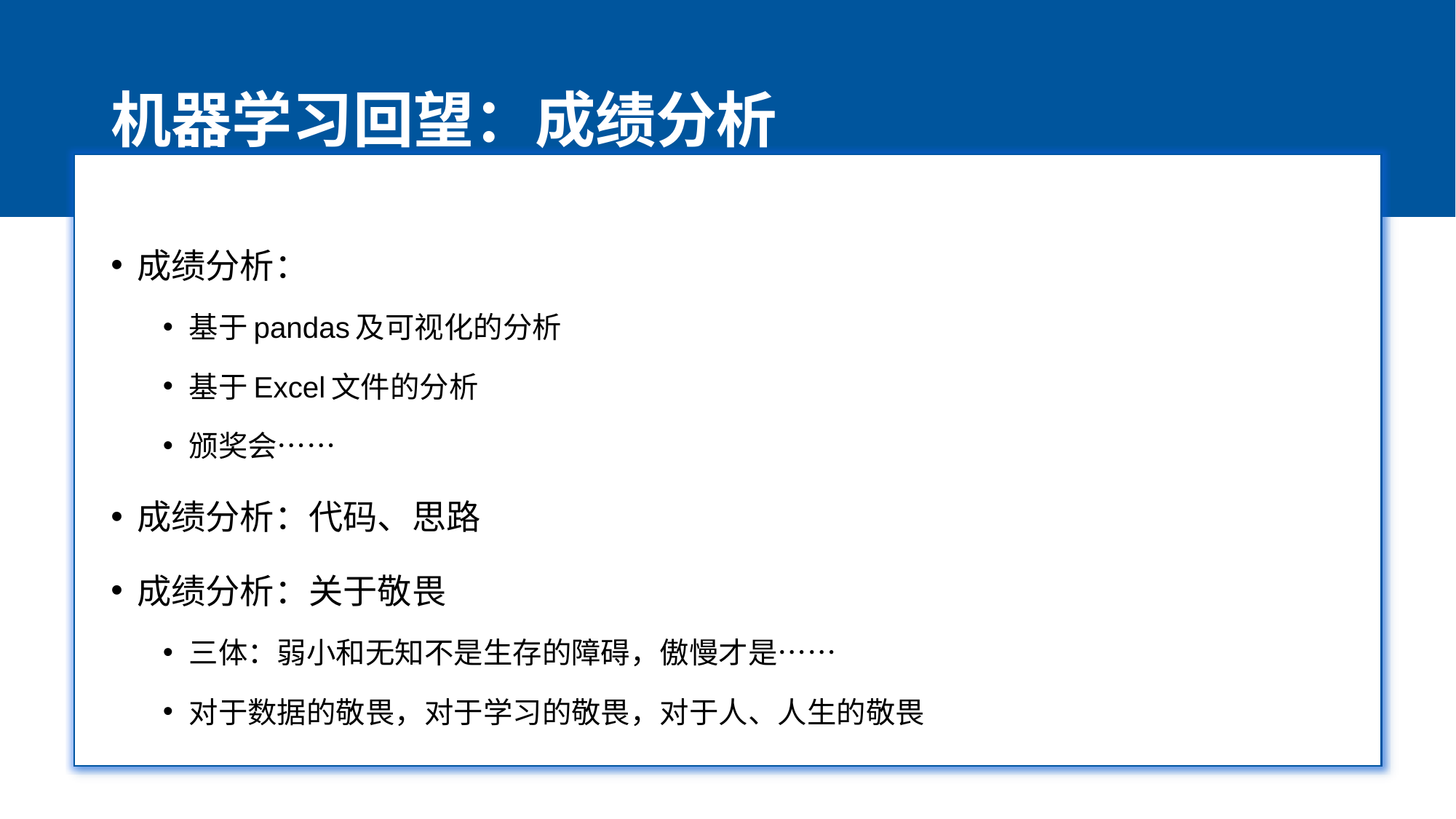

# 机器学习回望：成绩分析
成绩分析：
基于pandas及可视化的分析
基于Excel文件的分析
颁奖会……
成绩分析：代码、思路
成绩分析：关于敬畏
三体：弱小和无知不是生存的障碍，傲慢才是……
对于数据的敬畏，对于学习的敬畏，对于人、人生的敬畏